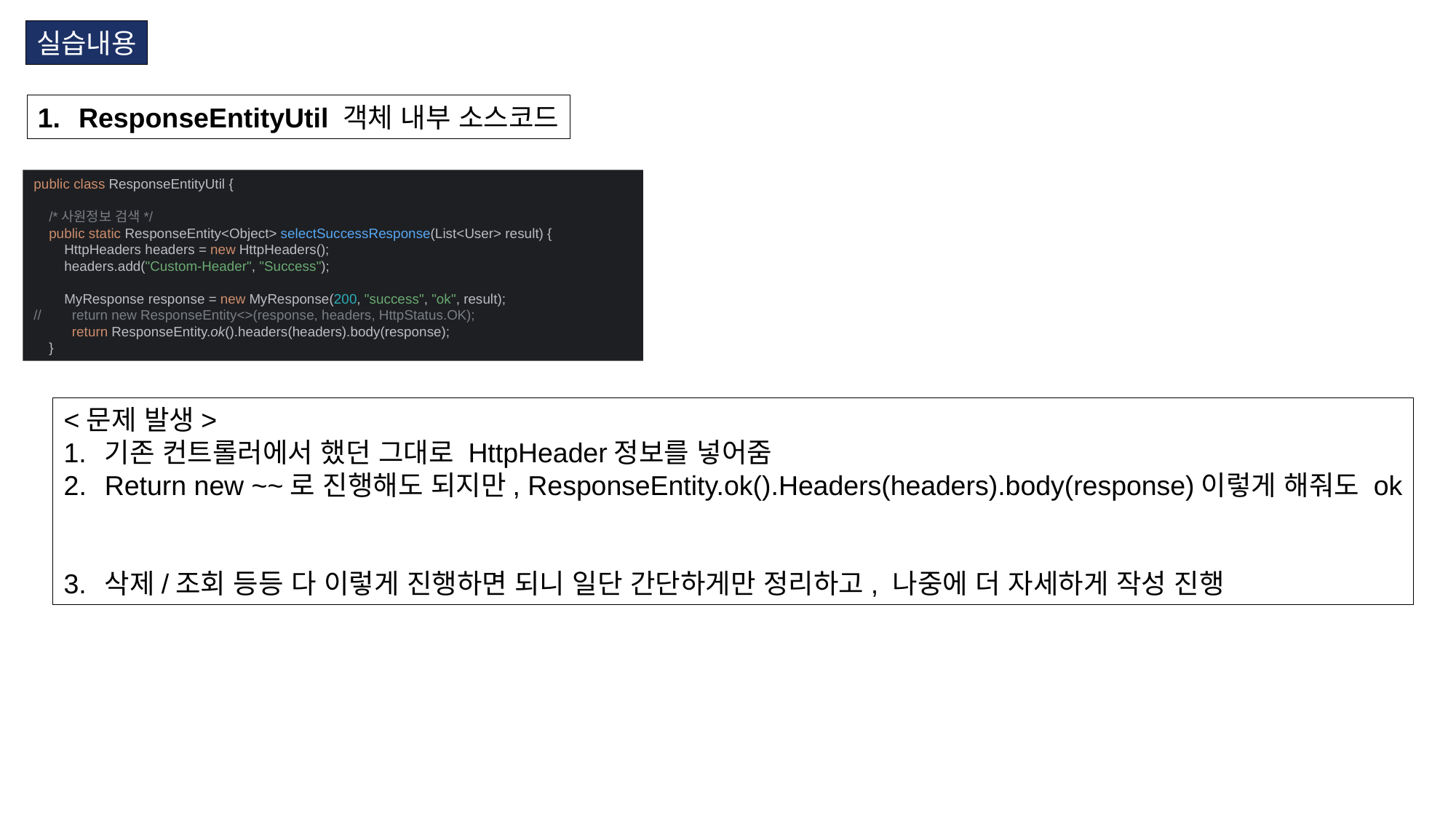

실습내용
ResponseEntityUtil 객체 내부 소스코드
public class ResponseEntityUtil {
    /*사원정보 검색*/
    public static ResponseEntity<Object> selectSuccessResponse(List<User> result) {
        HttpHeaders headers = new HttpHeaders();
        headers.add("Custom-Header", "Success");
        MyResponse response = new MyResponse(200, "success", "ok", result);
//        return new ResponseEntity<>(response, headers, HttpStatus.OK);
          return ResponseEntity.ok().headers(headers).body(response);
    }
<문제 발생>
기존 컨트롤러에서 했던 그대로 HttpHeader정보를 넣어줌
Return new ~~로 진행해도 되지만, ResponseEntity.ok().Headers(headers).body(response)이렇게 해줘도 ok

삭제/조회 등등 다 이렇게 진행하면 되니 일단 간단하게만 정리하고, 나중에 더 자세하게 작성 진행